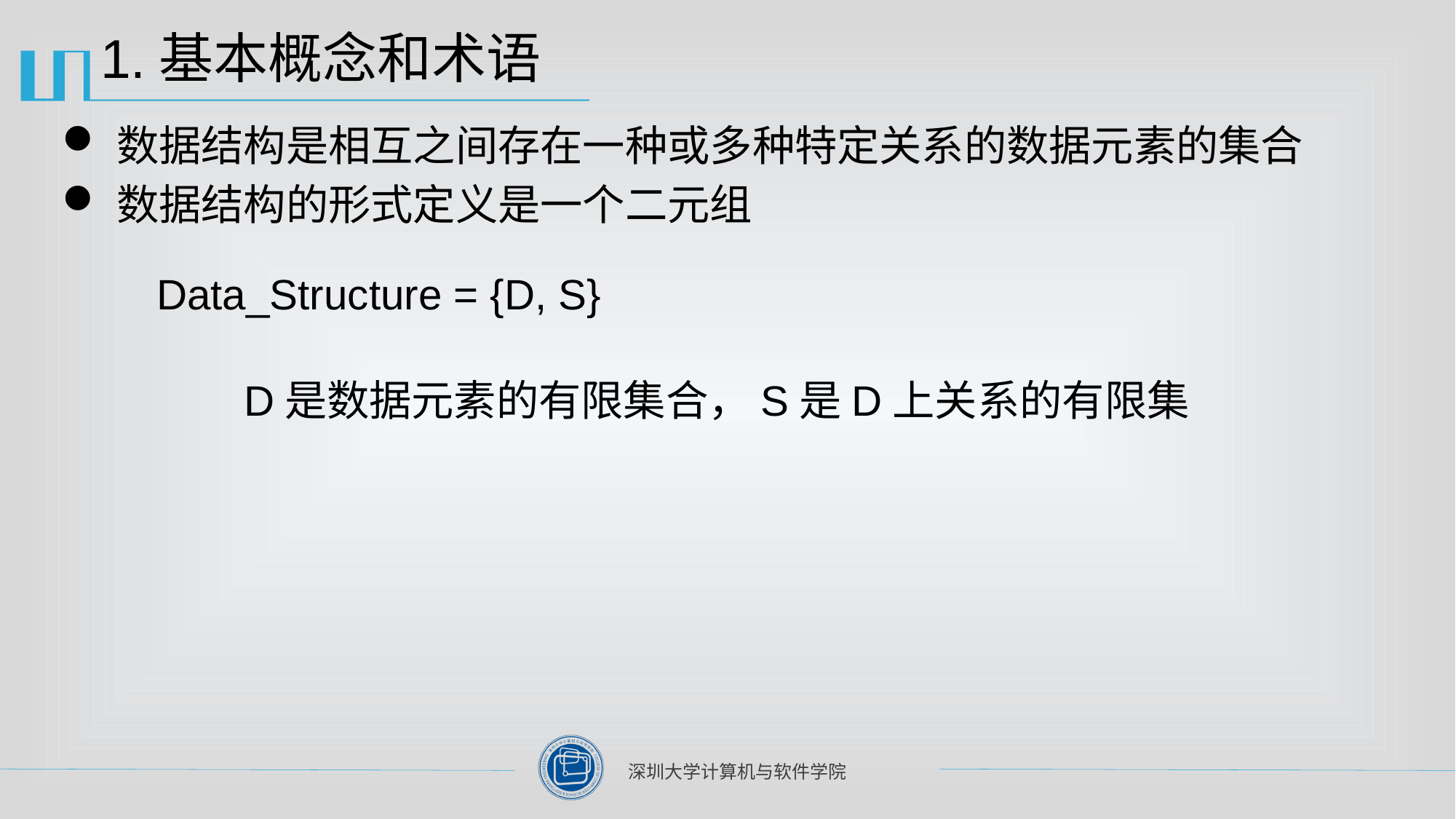

# 1.基本概念和术语
数据结构是相互之间存在一种或多种特定关系的数据元素的集合
数据结构的形式定义是一个二元组
        Data_Structure = {D, S}
		D是数据元素的有限集合，S是D上关系的有限集

10